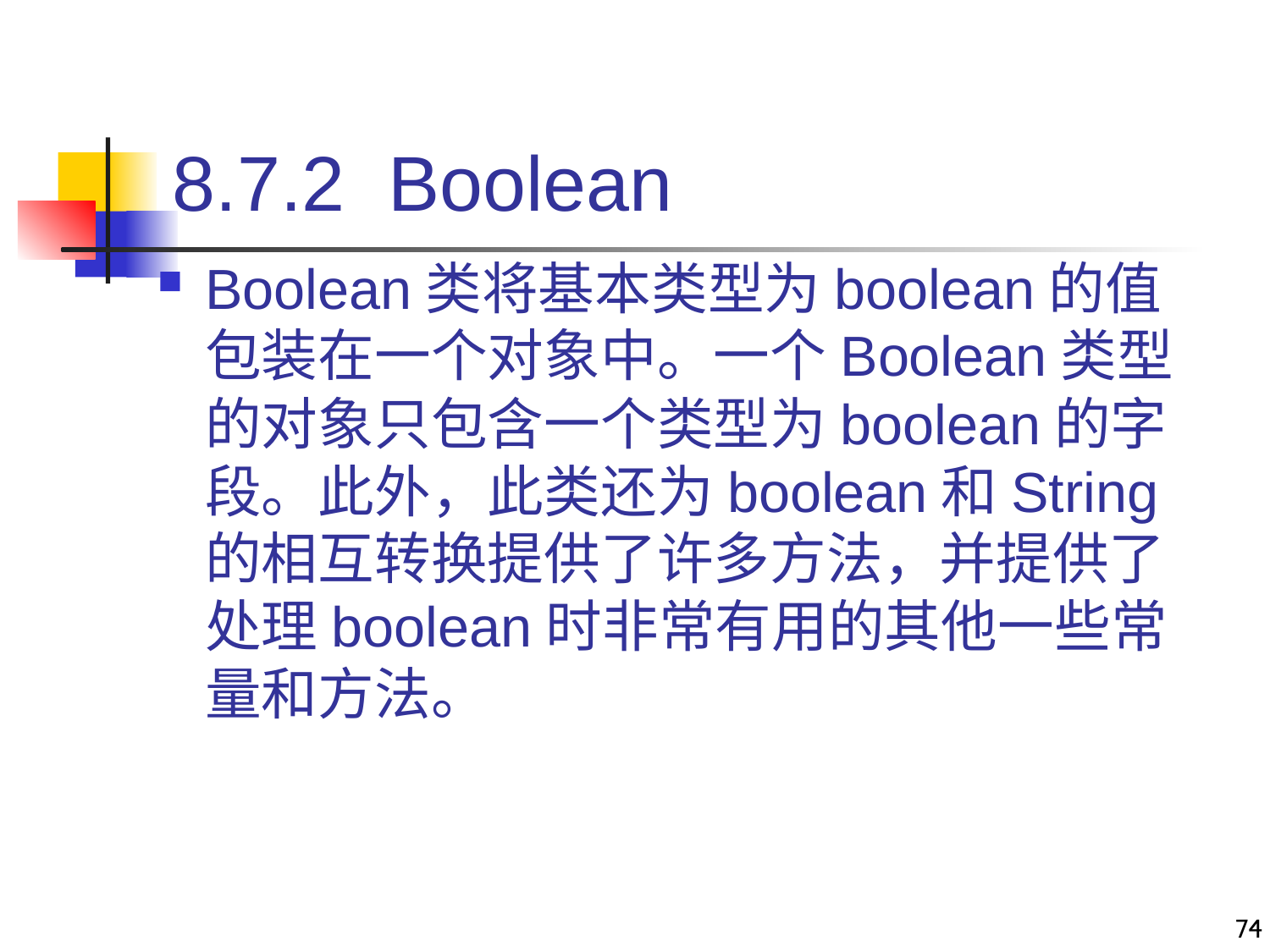

# 8.7.2  Boolean
Boolean类将基本类型为boolean的值包装在一个对象中。一个Boolean类型的对象只包含一个类型为boolean的字段。此外，此类还为boolean和String的相互转换提供了许多方法，并提供了处理boolean时非常有用的其他一些常量和方法。
74